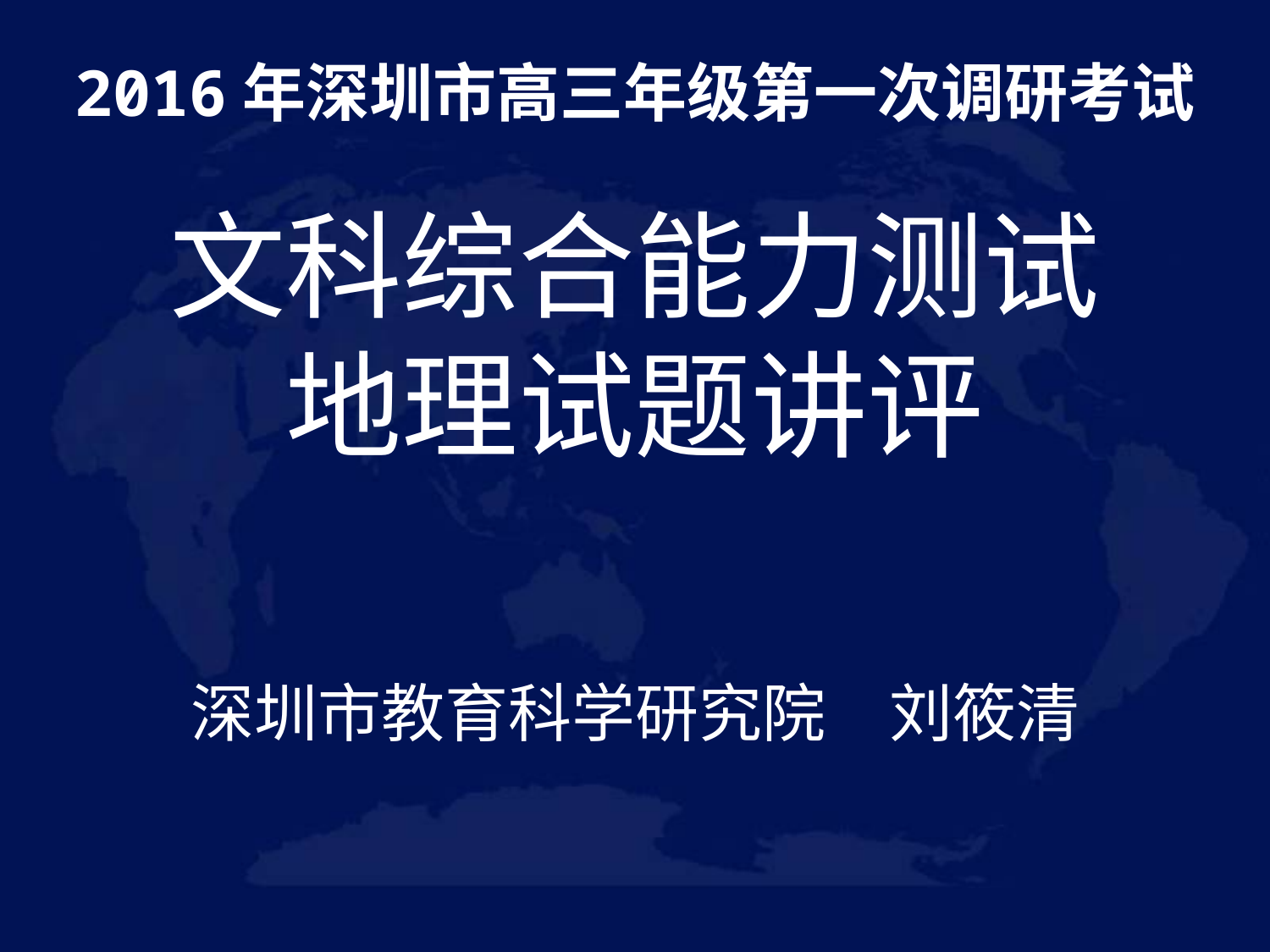

2016年深圳市高三年级第一次调研考试
文科综合能力测试
地理试题讲评
深圳市教育科学研究院　刘筱清